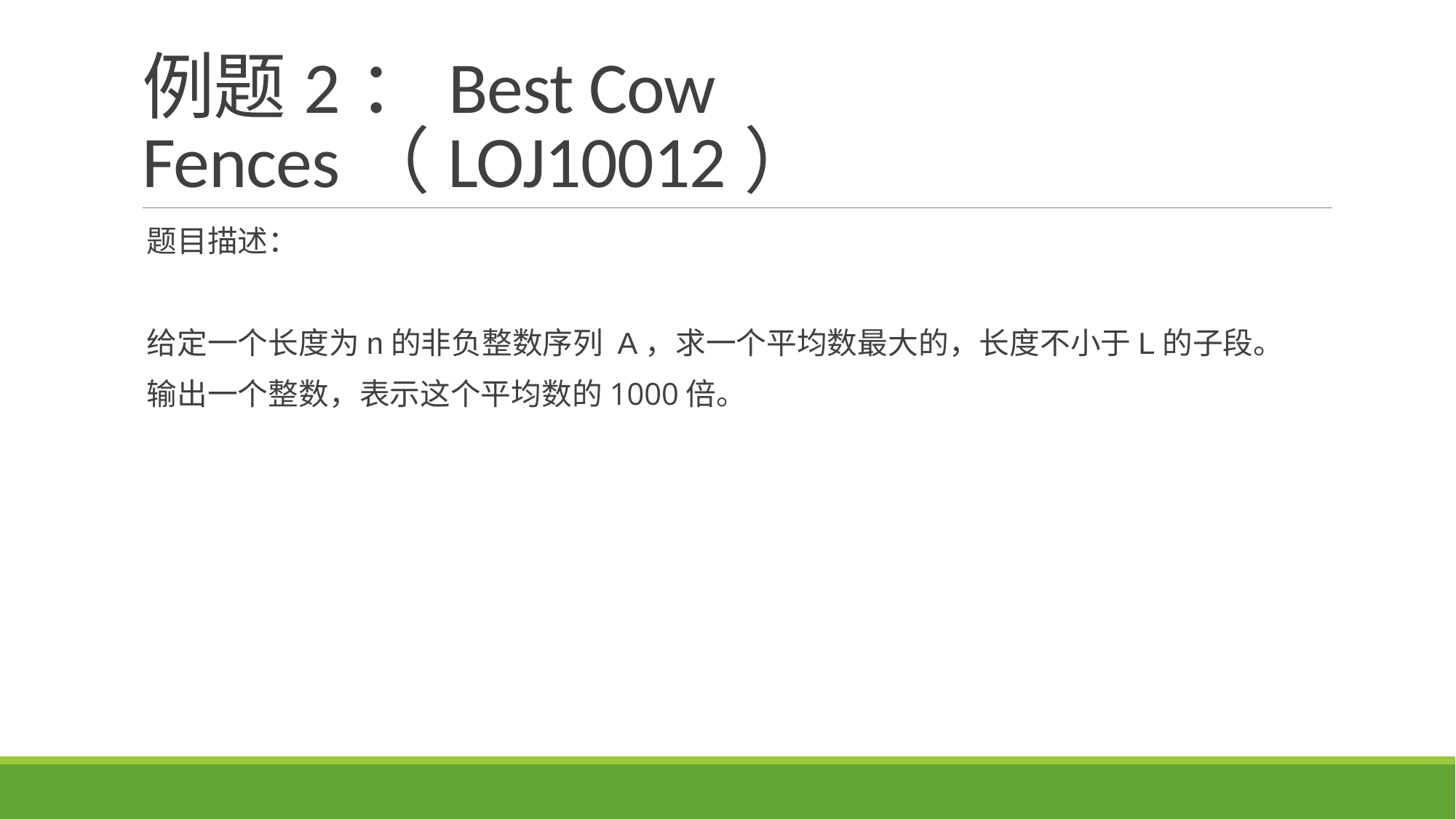

# 例题2：Best Cow Fences（LOJ10012）
题目描述：

给定一个长度为n的非负整数序列 A，求一个平均数最大的，长度不小于L的子段。
输出一个整数，表示这个平均数的1000倍。